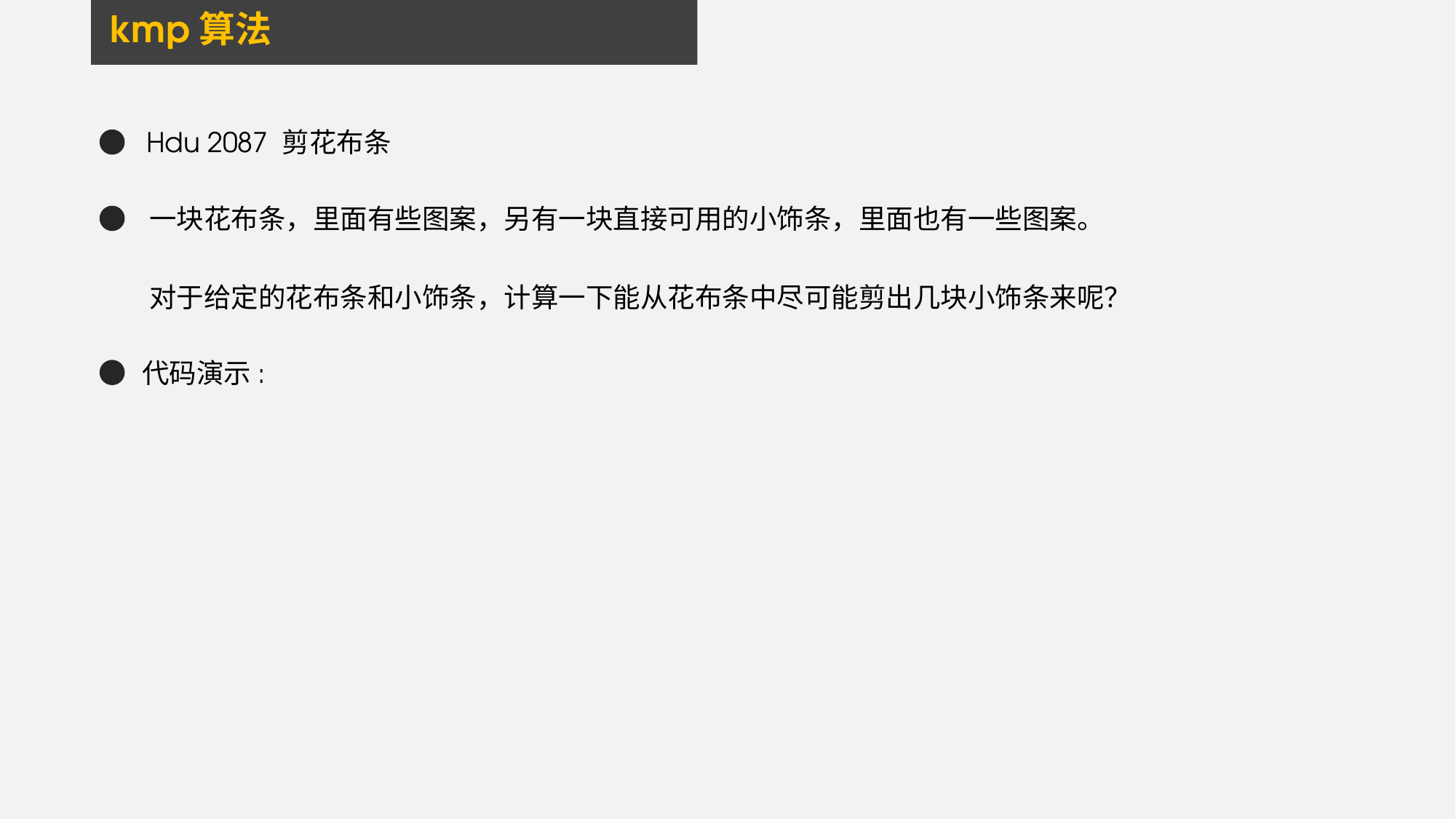

kmp算法
Hdu 2087 剪花布条

一块花布条，里面有些图案，另有一块直接可用的小饰条，里面也有一些图案。

对于给定的花布条和小饰条，计算一下能从花布条中尽可能剪出几块小饰条来呢？
代码演示: